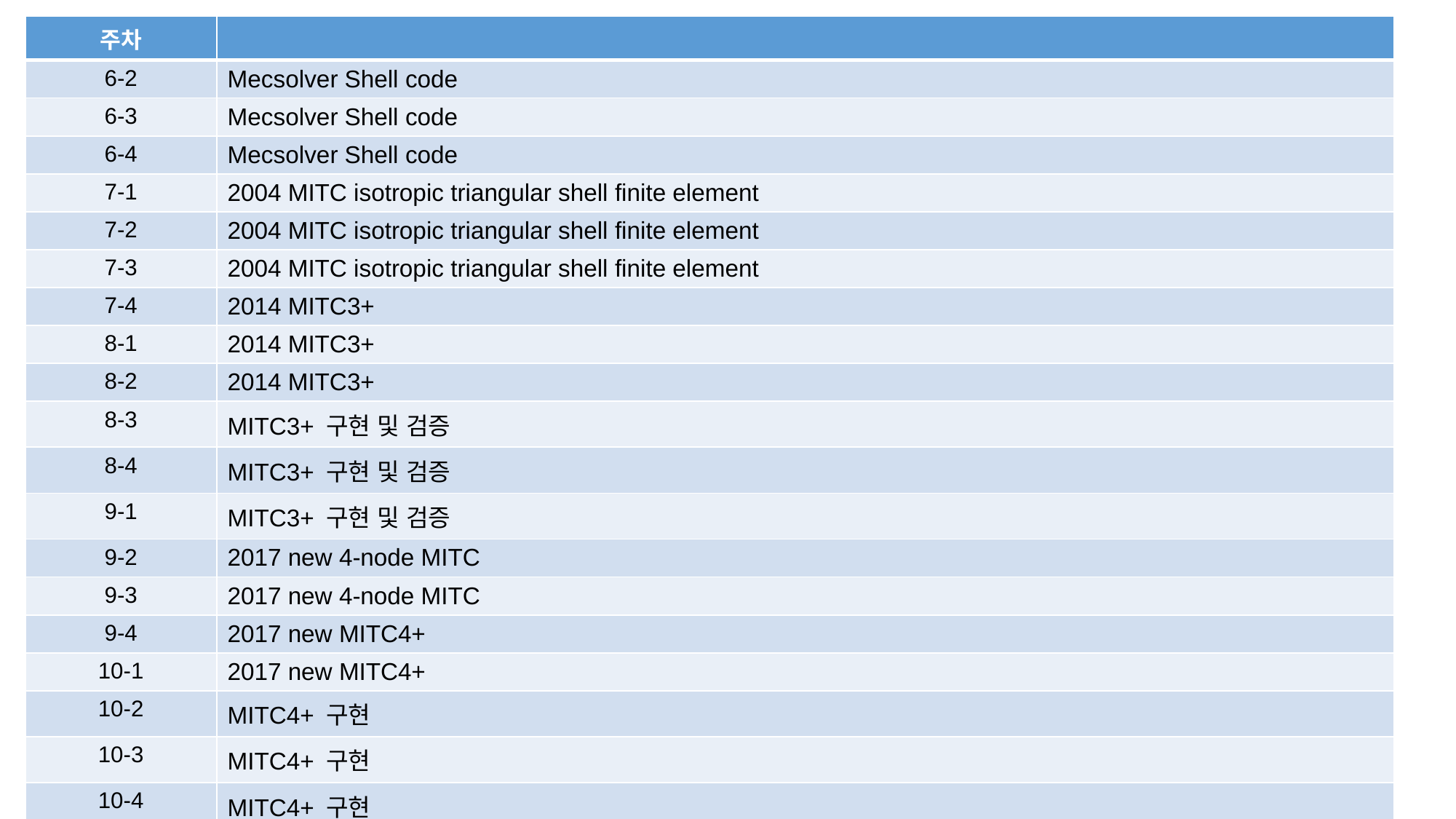

| 주차 |  |
| --- | --- |
| 6-2 | Mecsolver Shell code |
| 6-3 | Mecsolver Shell code |
| 6-4 | Mecsolver Shell code |
| 7-1 | 2004 MITC isotropic triangular shell finite element |
| 7-2 | 2004 MITC isotropic triangular shell finite element |
| 7-3 | 2004 MITC isotropic triangular shell finite element |
| 7-4 | 2014 MITC3+ |
| 8-1 | 2014 MITC3+ |
| 8-2 | 2014 MITC3+ |
| 8-3 | MITC3+ 구현 및 검증 |
| 8-4 | MITC3+ 구현 및 검증 |
| 9-1 | MITC3+ 구현 및 검증 |
| 9-2 | 2017 new 4-node MITC |
| 9-3 | 2017 new 4-node MITC |
| 9-4 | 2017 new MITC4+ |
| 10-1 | 2017 new MITC4+ |
| 10-2 | MITC4+ 구현 |
| 10-3 | MITC4+ 구현 |
| 10-4 | MITC4+ 구현 |